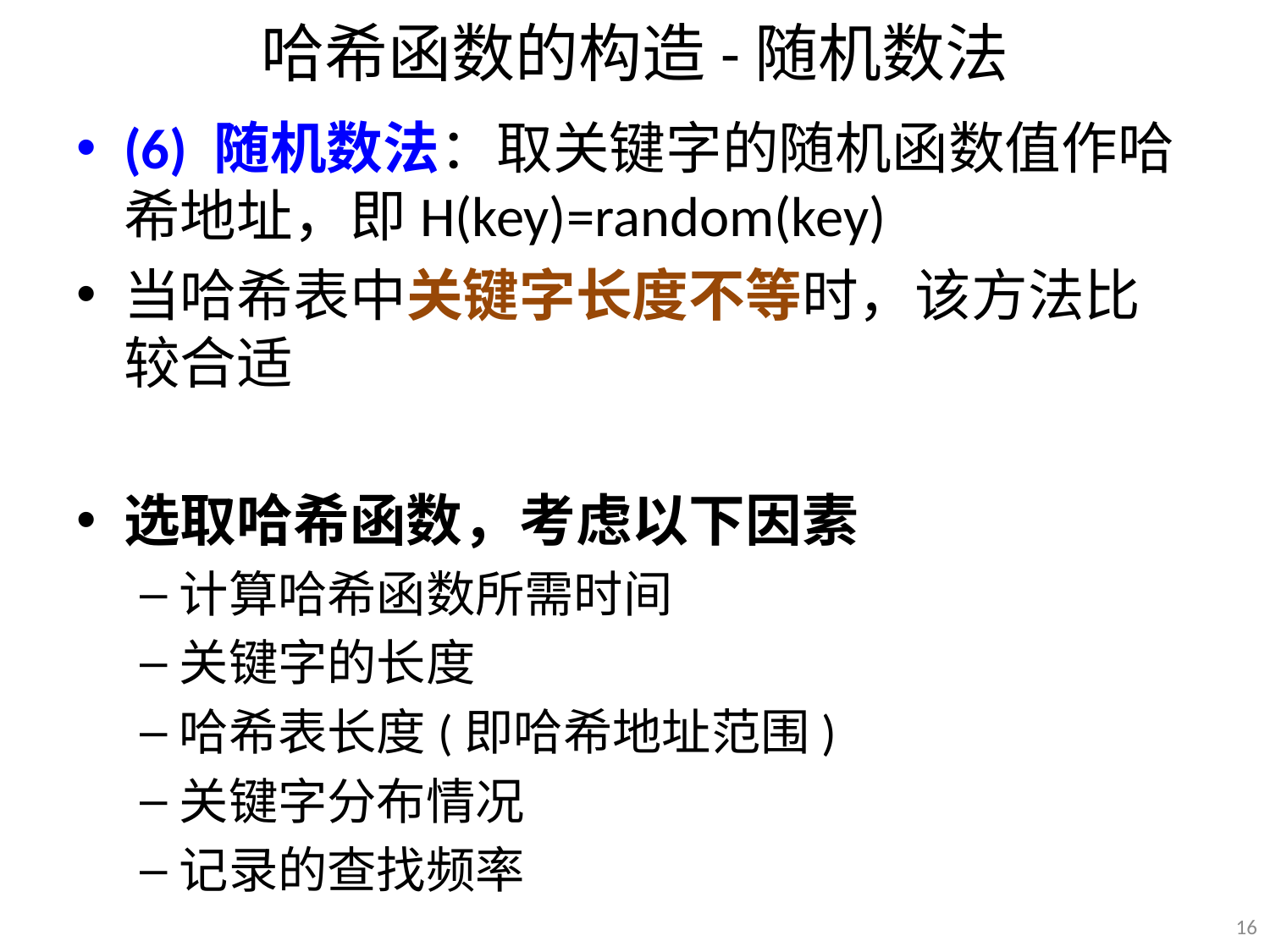

# 哈希函数的构造-随机数法
(6) 随机数法：取关键字的随机函数值作哈希地址，即H(key)=random(key)
当哈希表中关键字长度不等时，该方法比较合适

选取哈希函数，考虑以下因素
计算哈希函数所需时间
关键字的长度
哈希表长度(即哈希地址范围)
关键字分布情况
记录的查找频率
16